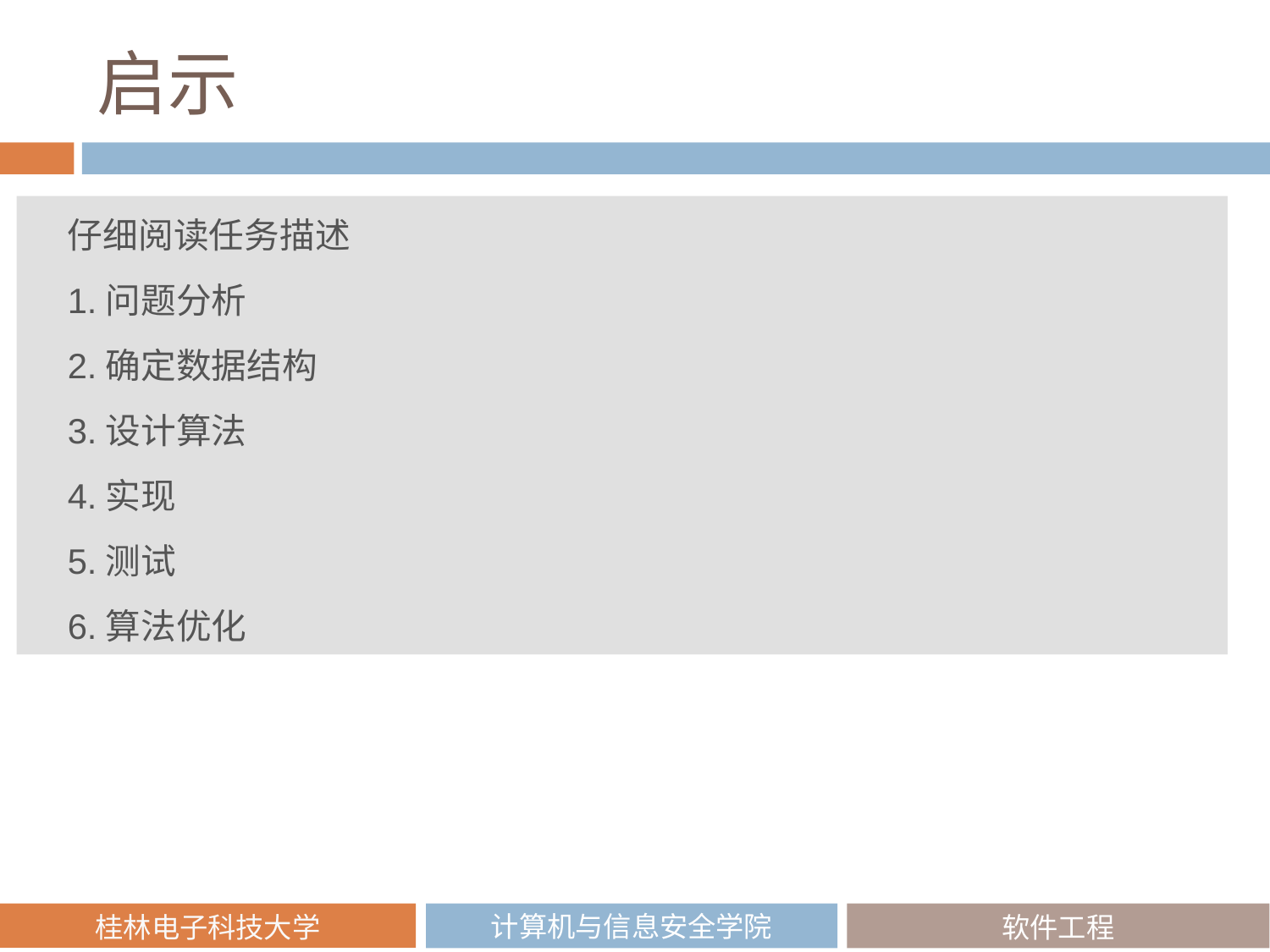

# 启示
仔细阅读任务描述
1.问题分析
2.确定数据结构
3.设计算法
4.实现
5.测试
6.算法优化